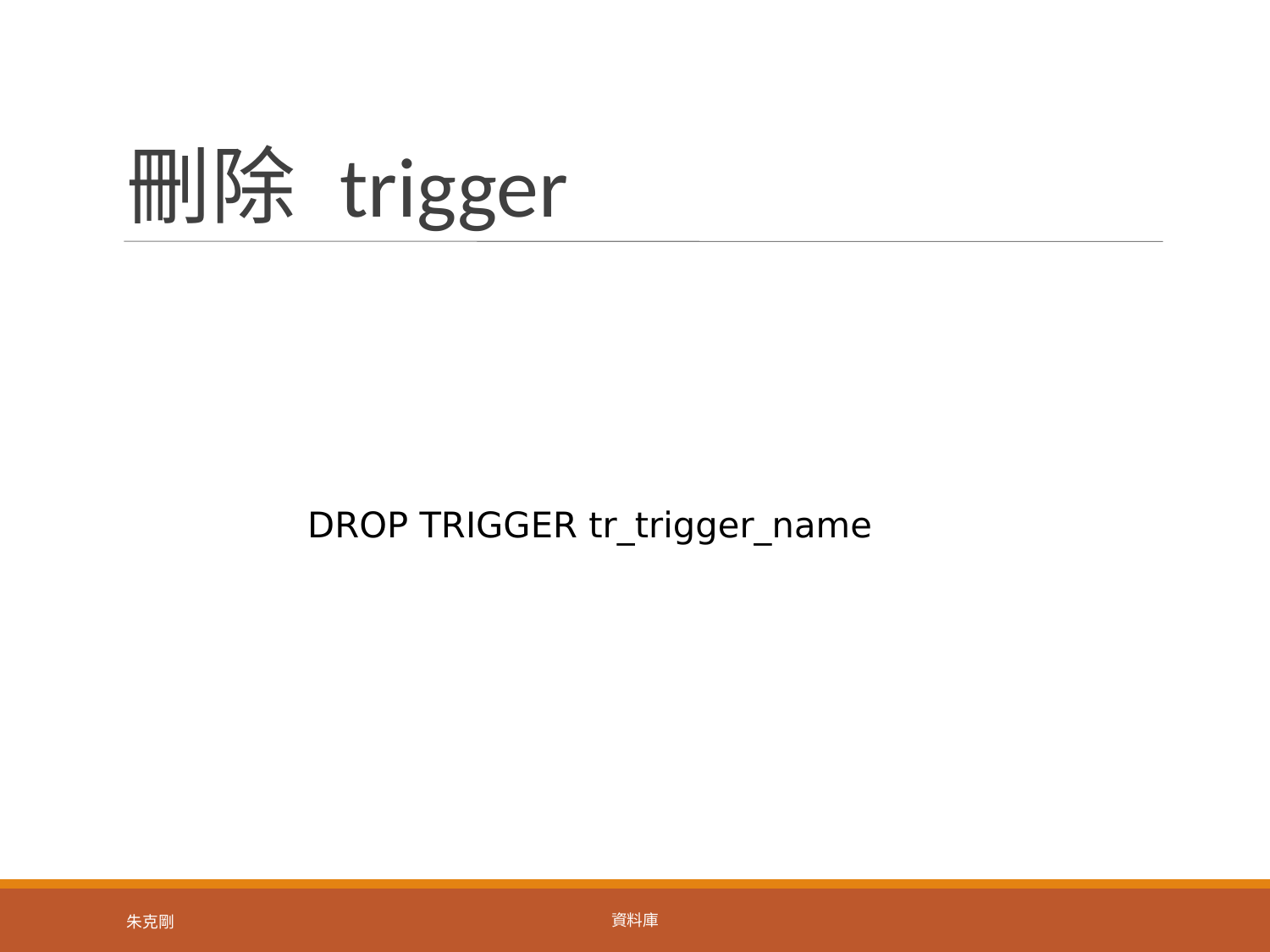

# 刪除 trigger
DROP TRIGGER tr_trigger_name
朱克剛
資料庫